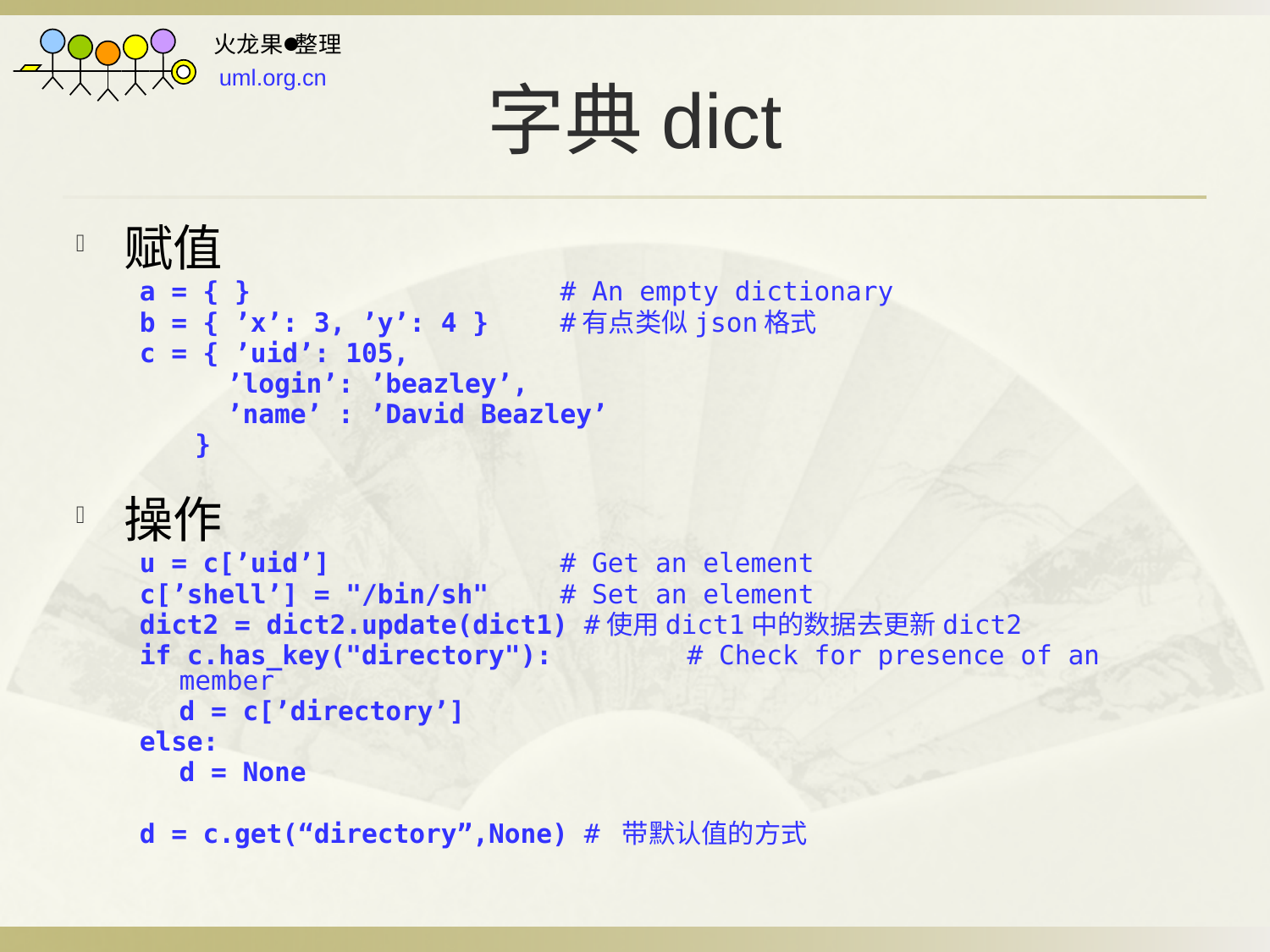

# 字典dict
赋值
a = { } 			# An empty dictionary
b = { ’x’: 3, ’y’: 4 }	#有点类似json格式
c = { ’uid’: 105,
	   ’login’: ’beazley’,
	   ’name’ : ’David Beazley’
	 }

操作
u = c[’uid’] 		# Get an element
c[’shell’] = "/bin/sh" 	# Set an element
dict2 = dict2.update(dict1) #使用dict1中的数据去更新dict2
if c.has_key("directory"): 	# Check for presence of an member
	d = c[’directory’]
else:
	d = None

d = c.get(“directory”,None) # 带默认值的方式